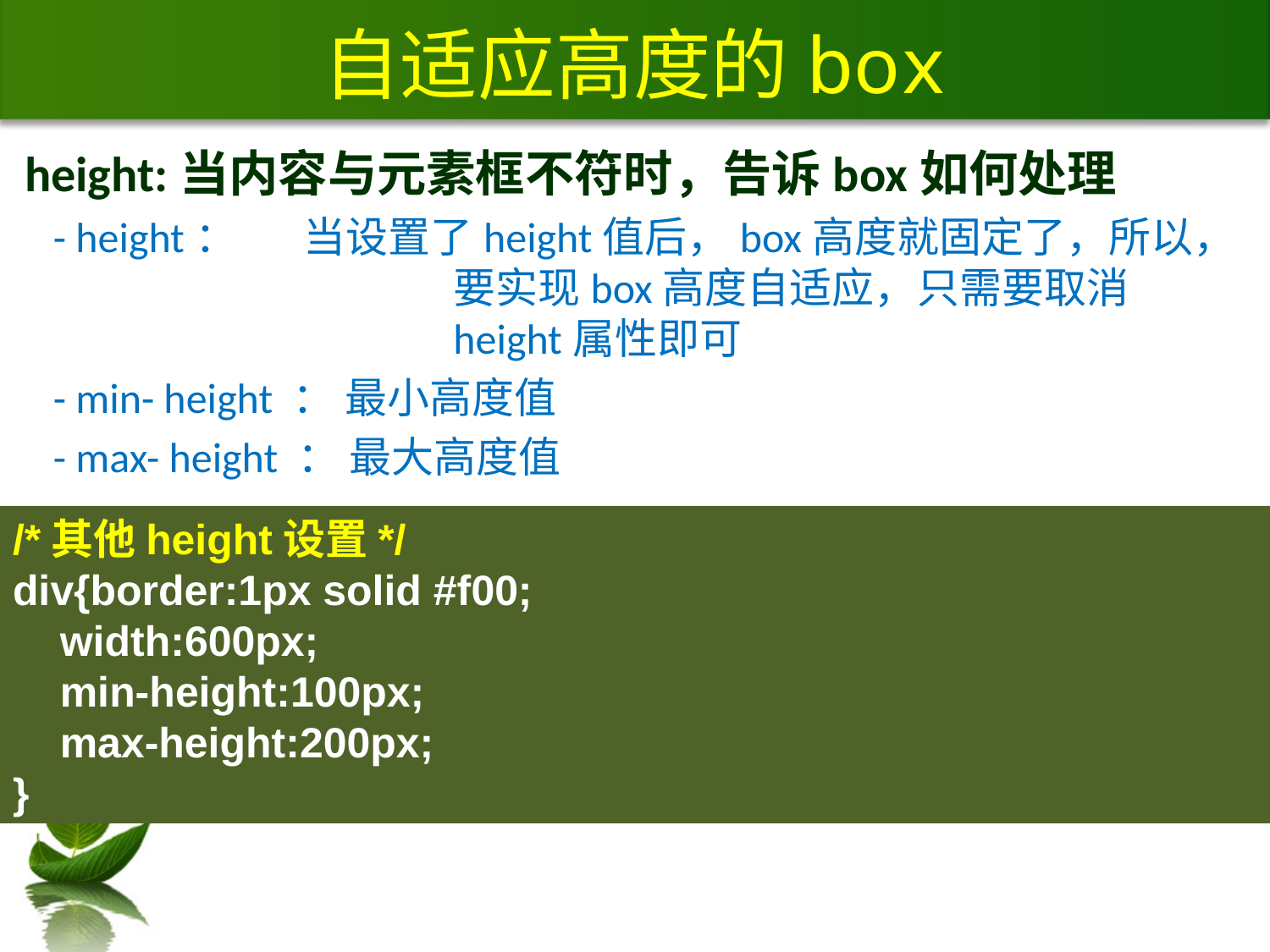

# 自适应高度的box
height:当内容与元素框不符时，告诉box如何处理
   - height：       当设置了height值后，box高度就固定了，所以，要实现box高度自适应，只需要取消height属性即可
   - min- height ： 最小高度值
   - max- height ： 最大高度值
/*其他height设置*/
div{border:1px solid #f00;
    width:600px;
    min-height:100px;
    max-height:200px;
}